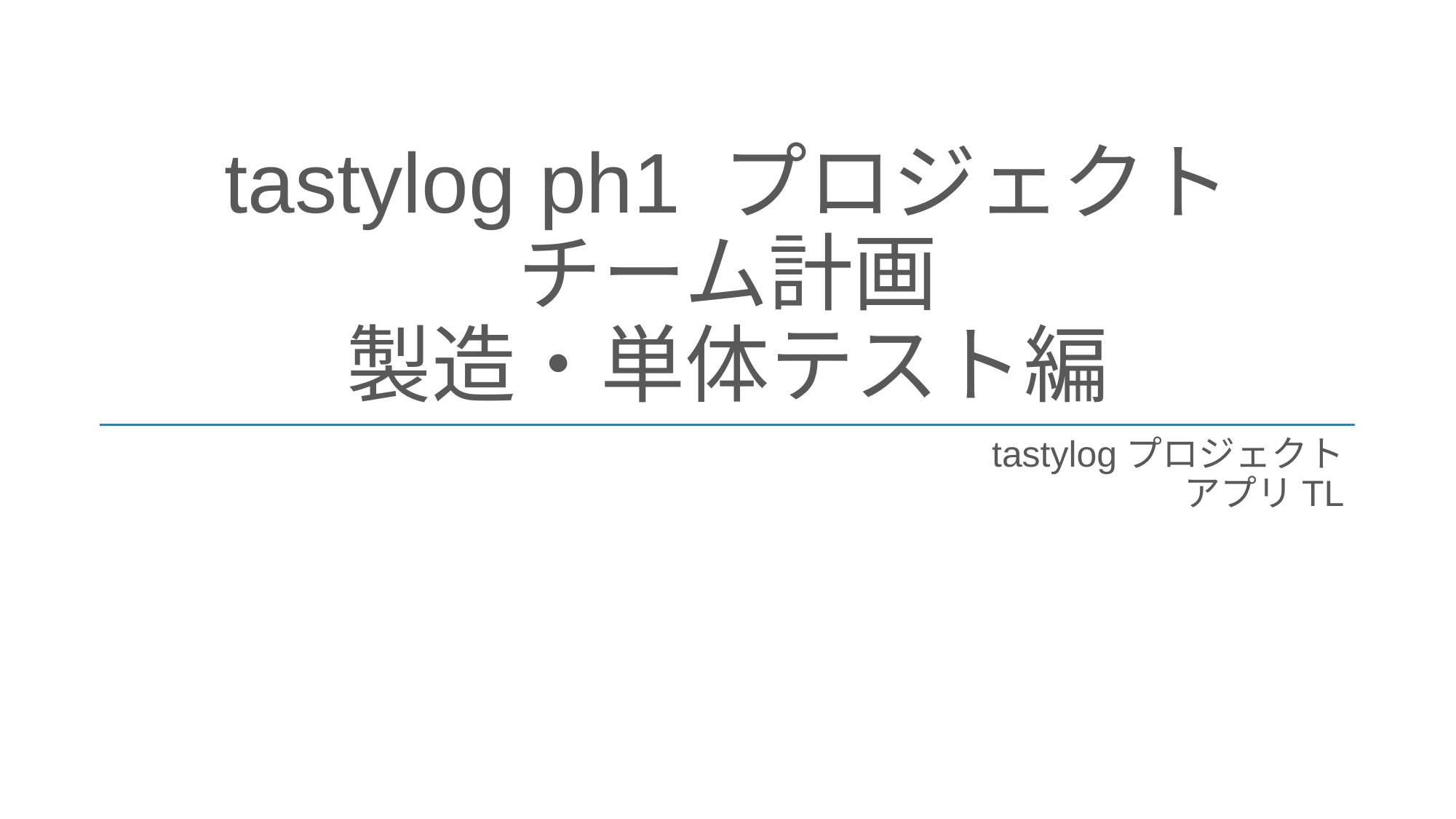

# tastylog ph1 プロジェクト チーム計画 製造・単体テスト編
tastylogプロジェクト
アプリTL